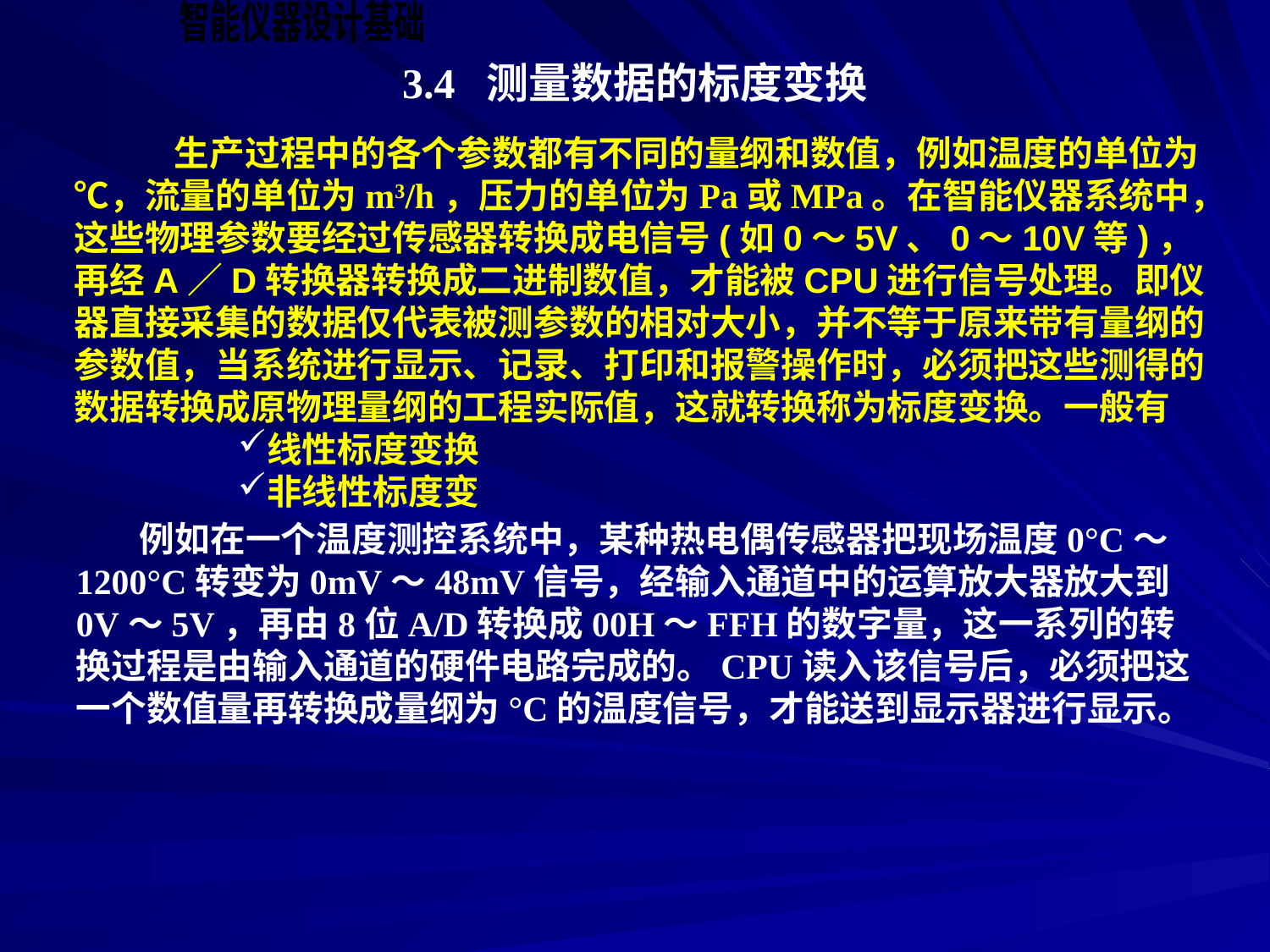

3.4  测量数据的标度变换
生产过程中的各个参数都有不同的量纲和数值，例如温度的单位为℃，流量的单位为m3/h，压力的单位为Pa或MPa。在智能仪器系统中，这些物理参数要经过传感器转换成电信号(如0～5V、0～10V等)，再经A／D转换器转换成二进制数值，才能被CPU进行信号处理。即仪器直接采集的数据仅代表被测参数的相对大小，并不等于原来带有量纲的参数值，当系统进行显示、记录、打印和报警操作时，必须把这些测得的数据转换成原物理量纲的工程实际值，这就转换称为标度变换。一般有
线性标度变换
非线性标度变
例如在一个温度测控系统中，某种热电偶传感器把现场温度0°C～1200°C转变为0mV～48mV信号，经输入通道中的运算放大器放大到0V～5V，再由8位A/D转换成00H～FFH的数字量，这一系列的转换过程是由输入通道的硬件电路完成的。CPU读入该信号后，必须把这一个数值量再转换成量纲为°C的温度信号，才能送到显示器进行显示。